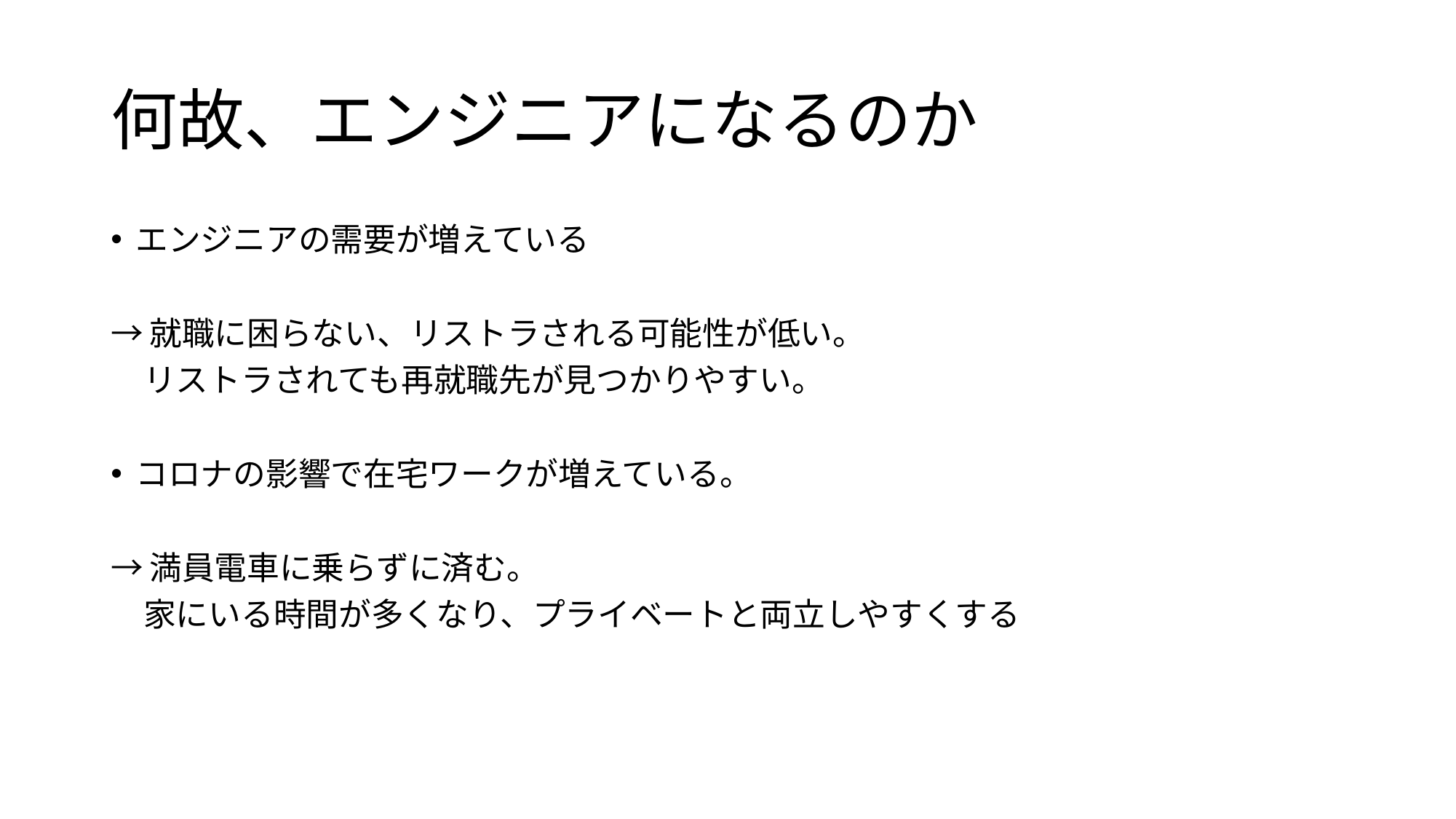

# 何故、エンジニアになるのか
エンジニアの需要が増えている

→就職に困らない、リストラされる可能性が低い。
　リストラされても再就職先が見つかりやすい。

コロナの影響で在宅ワークが増えている。

→満員電車に乗らずに済む。
　家にいる時間が多くなり、プライベートと両立しやすくする